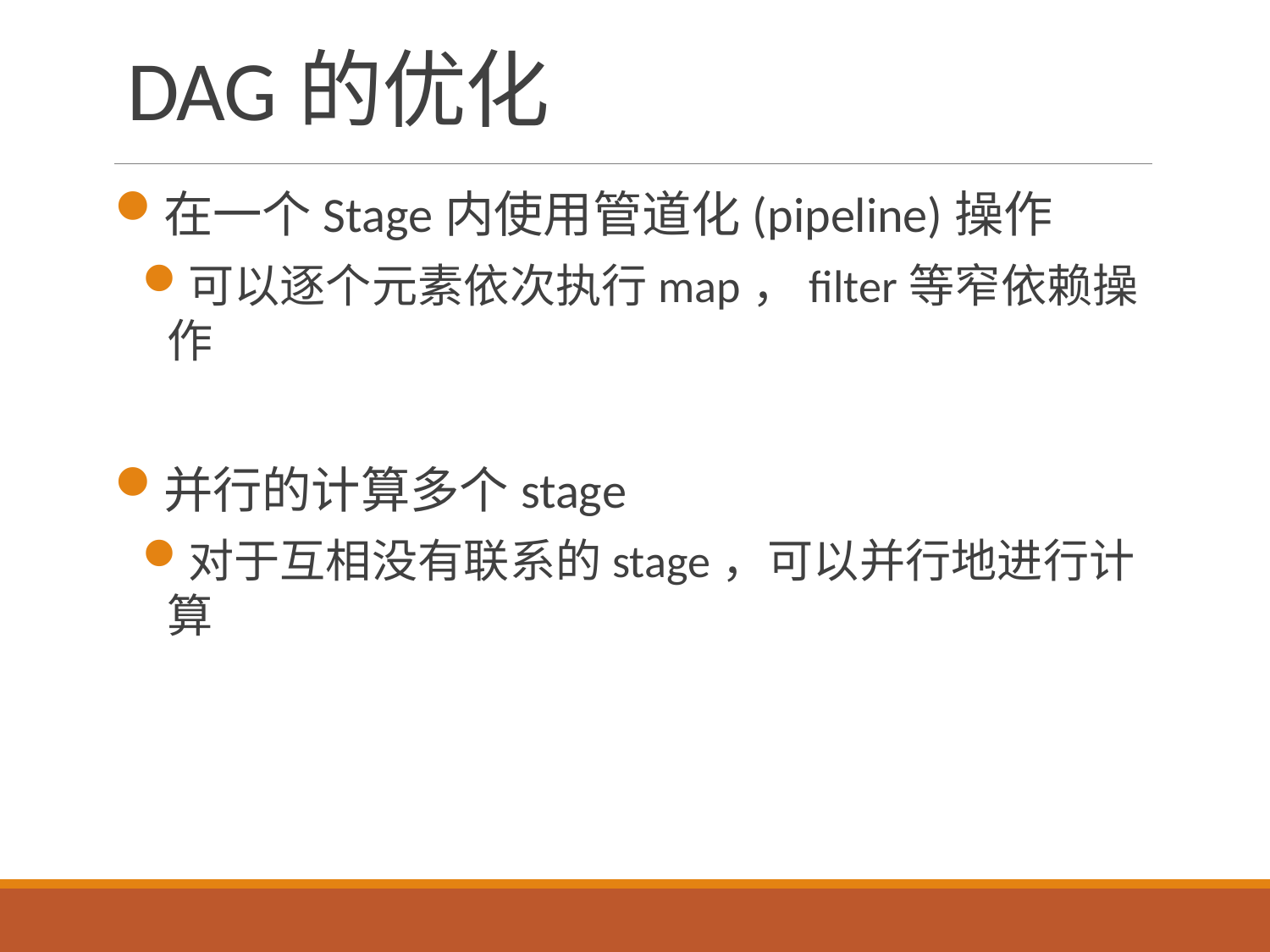

# DAG的优化
在一个Stage内使用管道化(pipeline)操作
可以逐个元素依次执行map，filter等窄依赖操作

并行的计算多个stage
对于互相没有联系的stage，可以并行地进行计算